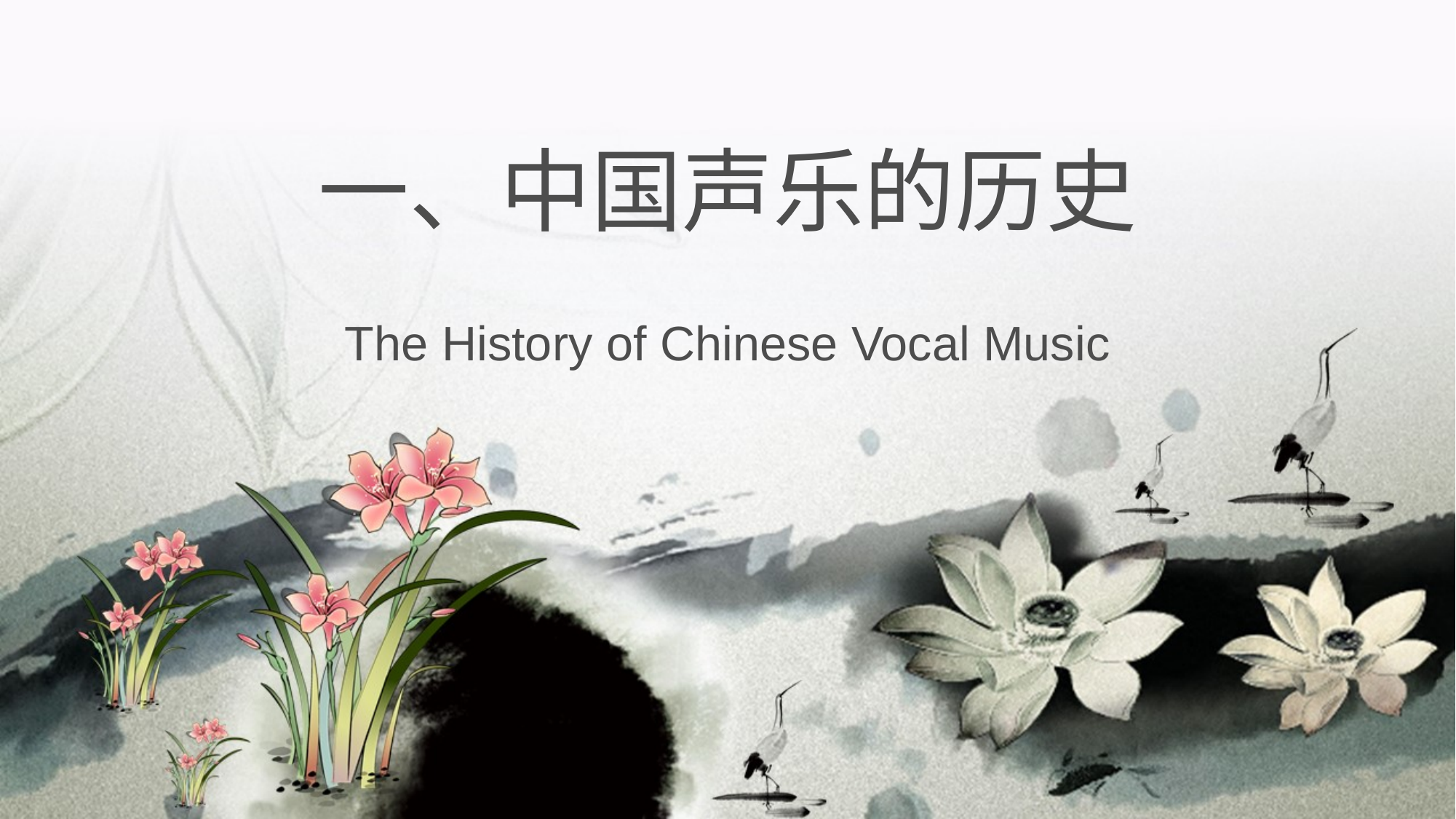

# 一、中国声乐的历史
The History of Chinese Vocal Music